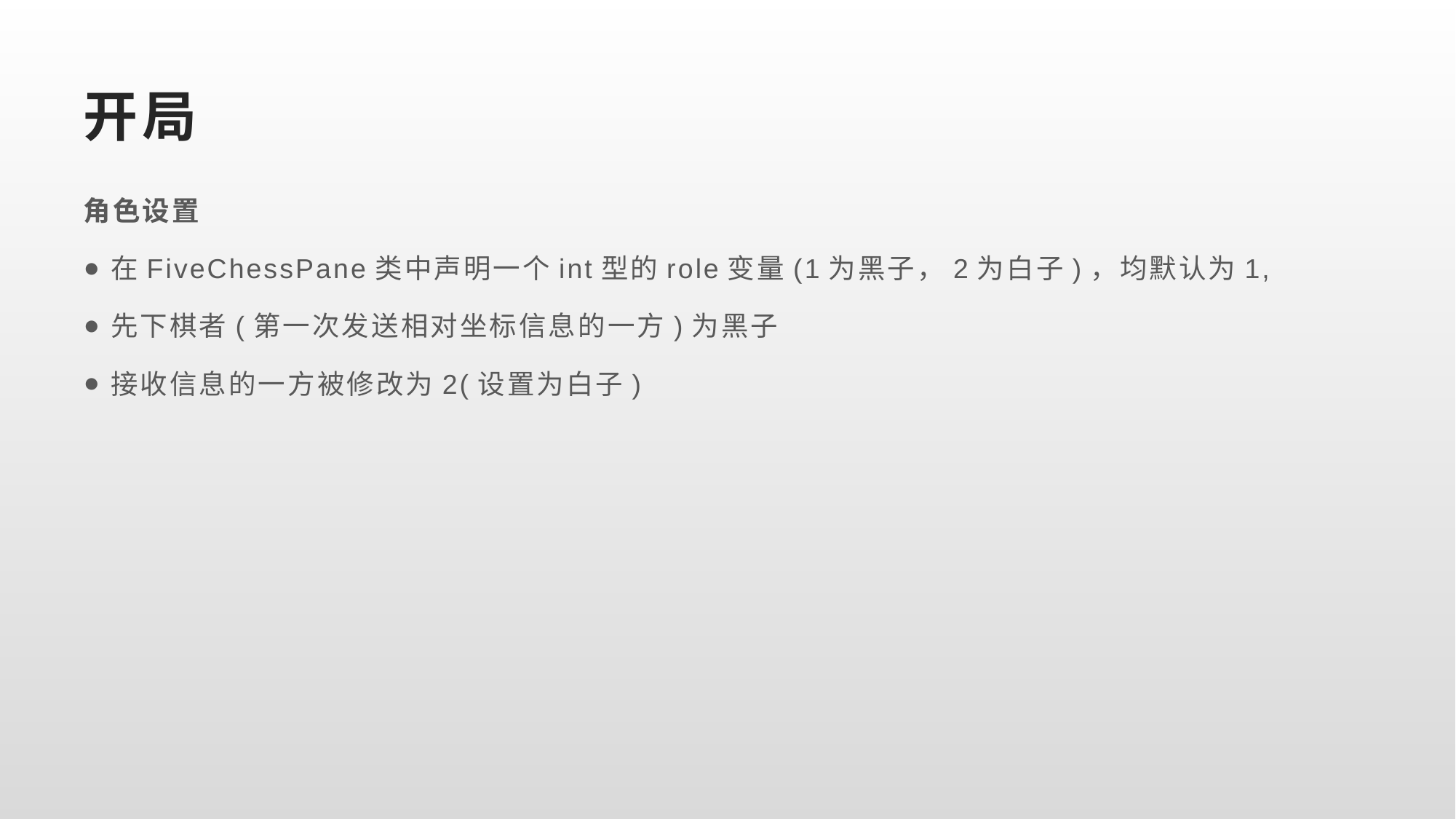

# 开局
角色设置
在FiveChessPane类中声明一个int型的role变量(1为黑子，2为白子)，均默认为1,
先下棋者(第一次发送相对坐标信息的一方)为黑子
接收信息的一方被修改为2(设置为白子)